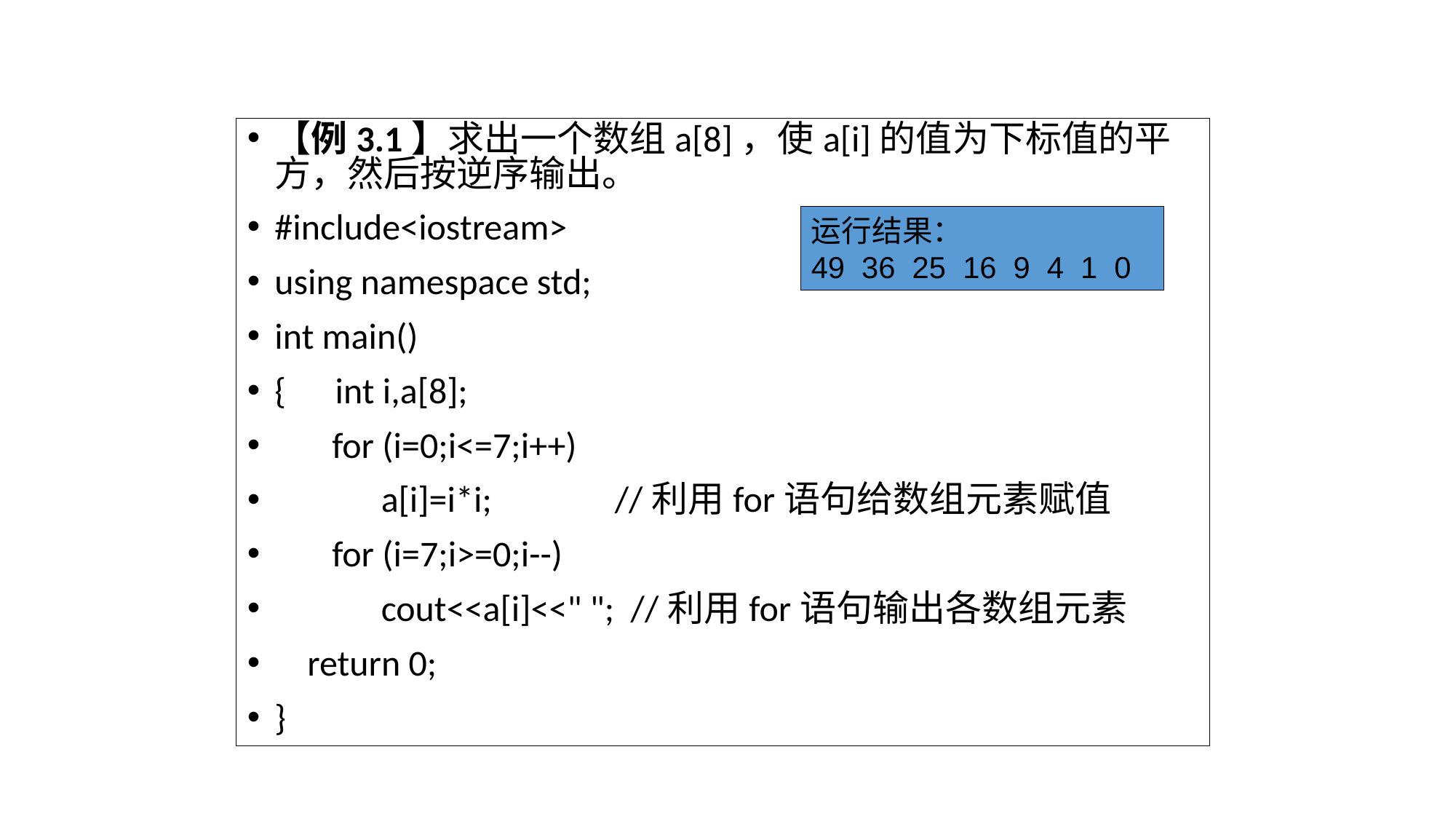

【例3.1】求出一个数组a[8]，使a[i]的值为下标值的平方，然后按逆序输出。
#include<iostream>
using namespace std;
int main()
{      int i,a[8];
       for (i=0;i<=7;i++)
             a[i]=i*i;               //利用for语句给数组元素赋值
       for (i=7;i>=0;i--)
             cout<<a[i]<<" ";  //利用for语句输出各数组元素
    return 0;
}

运行结果：
49  36  25  16  9  4  1  0